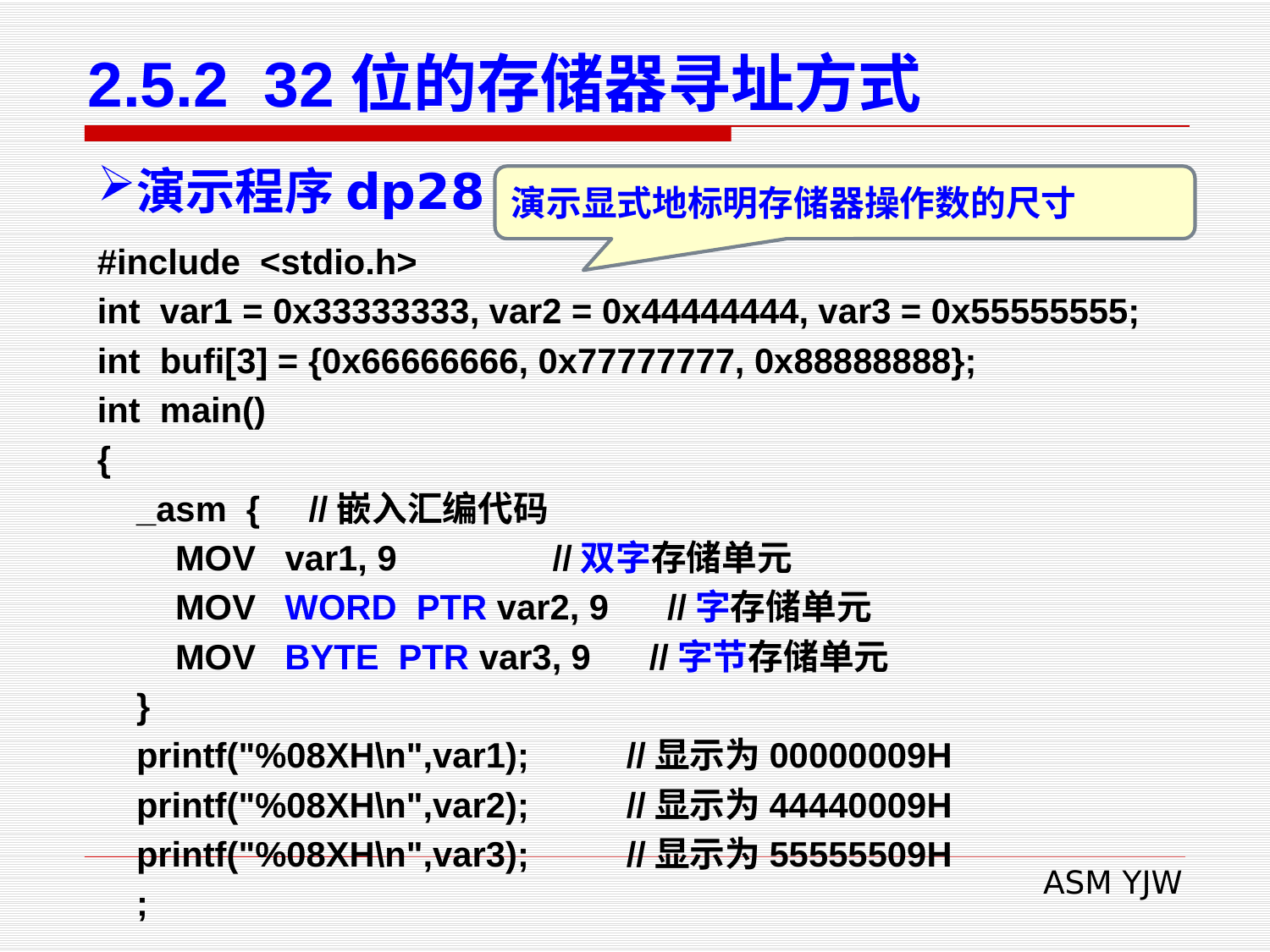

# 2.5.2  32位的存储器寻址方式
演示程序dp28
演示显式地标明存储器操作数的尺寸
#include  <stdio.h>
int  var1 = 0x33333333, var2 = 0x44444444, var3 = 0x55555555;
int  bufi[3] = {0x66666666, 0x77777777, 0x88888888};
int  main()
{
    _asm  {     //嵌入汇编代码
        MOV   var1, 9                //双字存储单元
        MOV   WORD  PTR var2, 9      //字存储单元
        MOV   BYTE  PTR var3, 9      //字节存储单元
    }
    printf("%08XH\n",var1);          //显示为00000009H
    printf("%08XH\n",var2);          //显示为44440009H
    printf("%08XH\n",var3);          //显示为55555509H
    ;